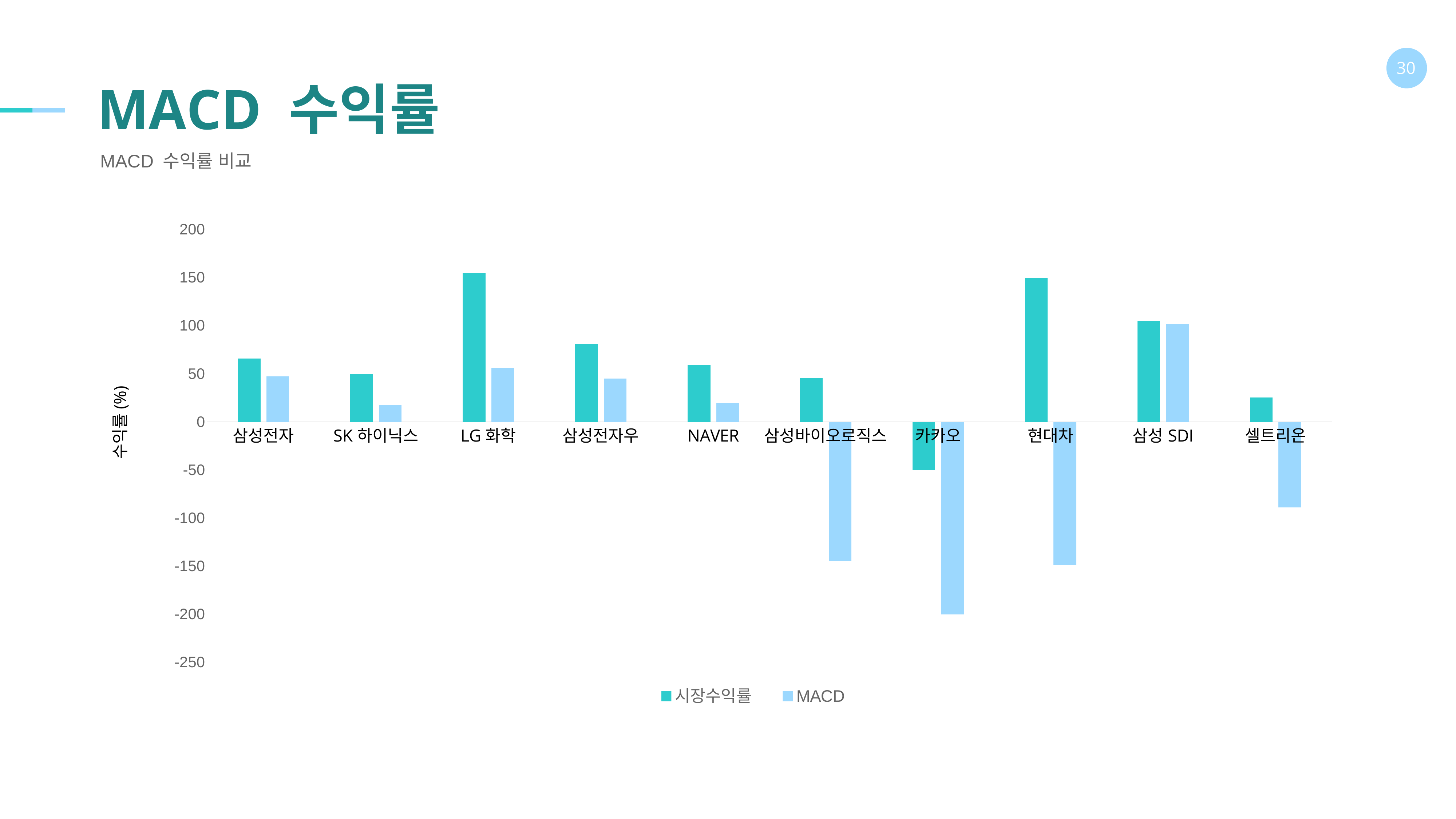

# MACD 수익률
MACD 수익률 비교

### Chart

| Category | 시장수익률 | MACD |
|---|---|---|
| 삼성전자 | 65.83 | 47.5 |
| SK하이닉스 | 50.0 | 17.87 |
| LG화학 | 155.0 | 56.0 |
| 삼성전자우 | 81.0 | 45.0 |
| NAVER | 59.0 | 19.86 |
| 삼성바이오로직스 | 46.0 | -144.71 |
| 카카오 | -49.78 | -200.0 |
| 현대차 | 150.0 | -149.0 |
| 삼성SDI | 104.8 | 101.95 |
| 셀트리온 | 25.35 | -88.94 |
수익률(%)